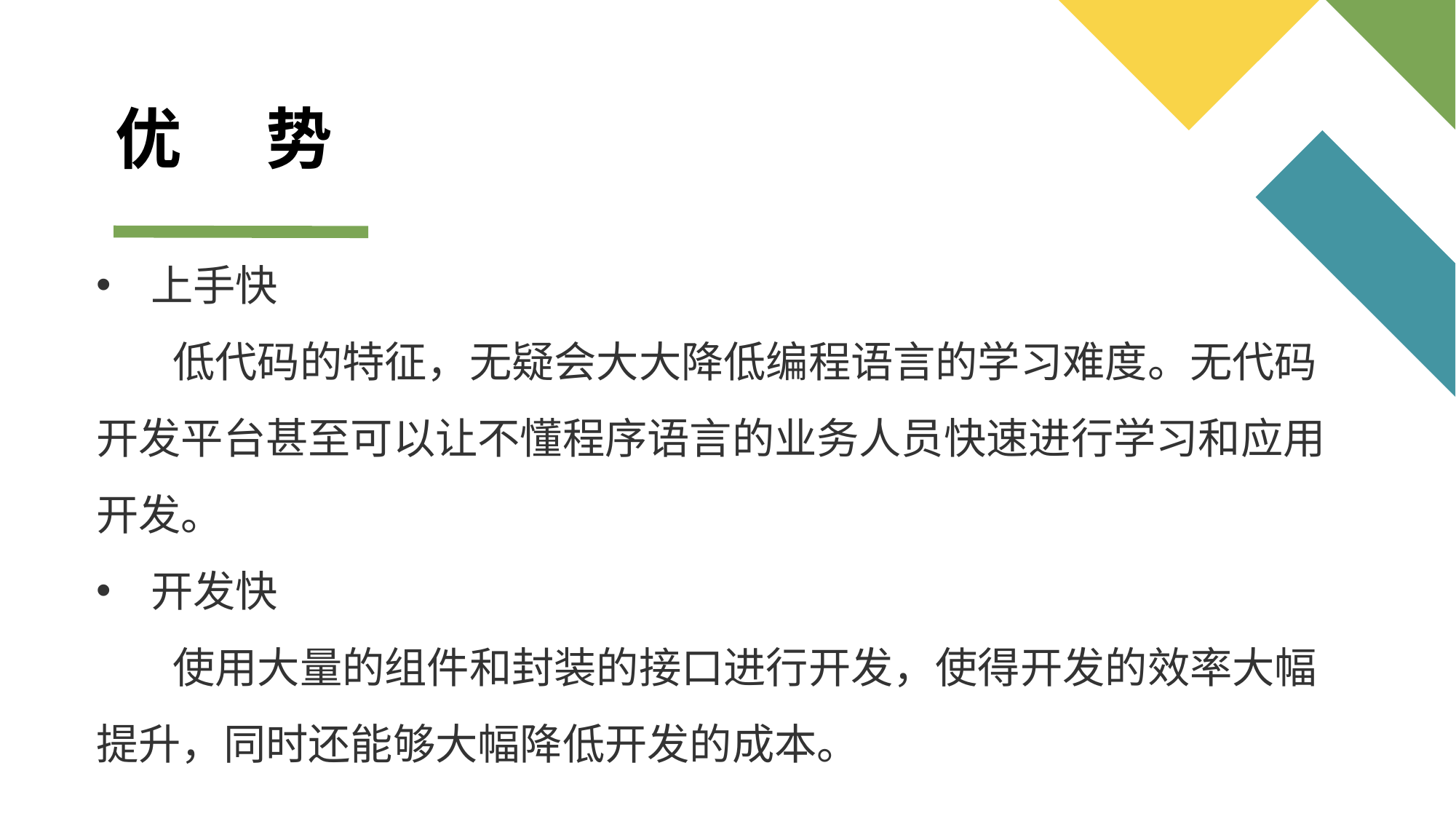

# 优     势
上手快
       低代码的特征，无疑会大大降低编程语言的学习难度。无代码开发平台甚至可以让不懂程序语言的业务人员快速进行学习和应用开发。
开发快
       使用大量的组件和封装的接口进行开发，使得开发的效率大幅提升，同时还能够大幅降低开发的成本。